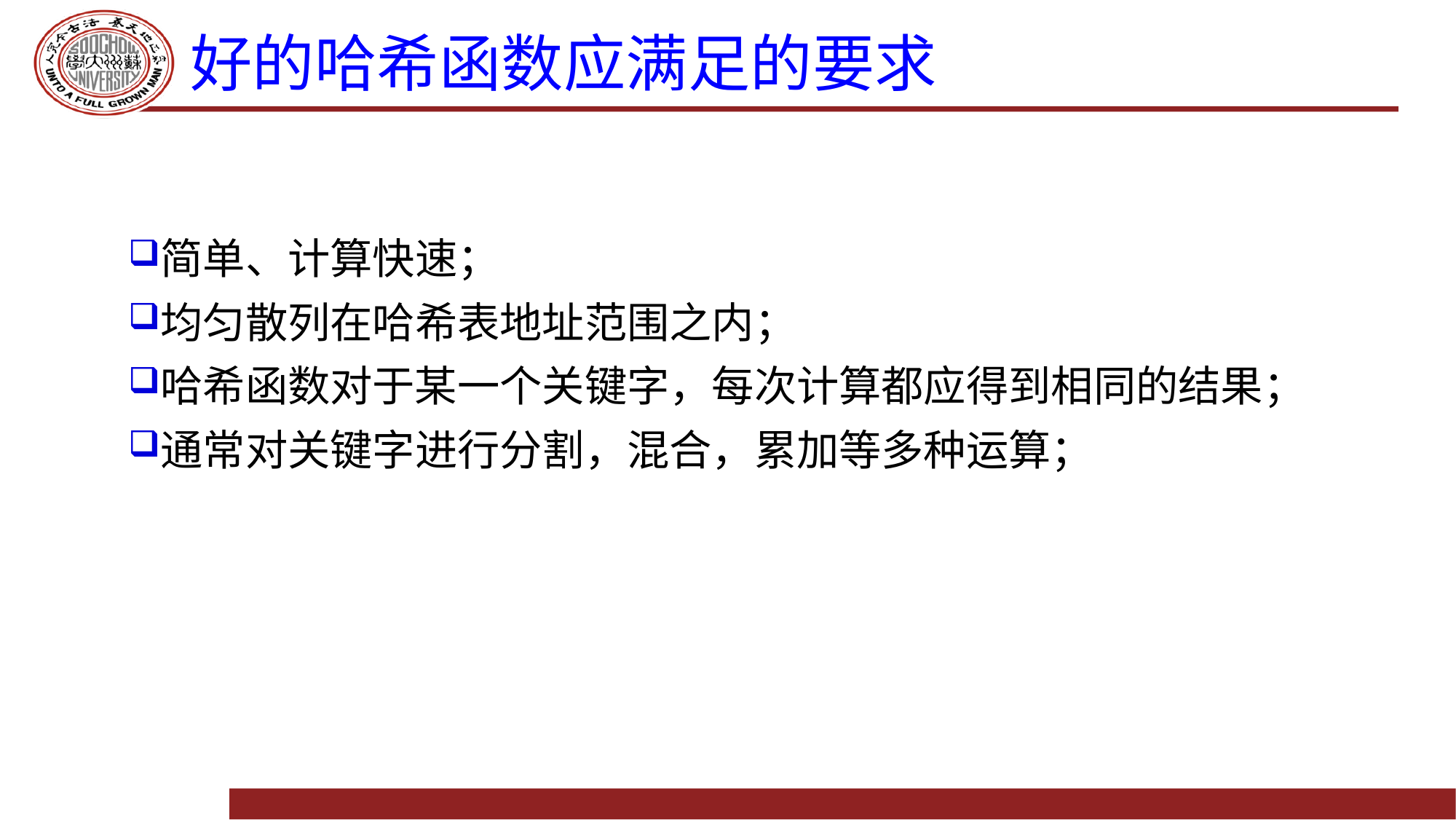

# 好的哈希函数应满足的要求
简单、计算快速；
均匀散列在哈希表地址范围之内；
哈希函数对于某一个关键字，每次计算都应得到相同的结果；
通常对关键字进行分割，混合，累加等多种运算；